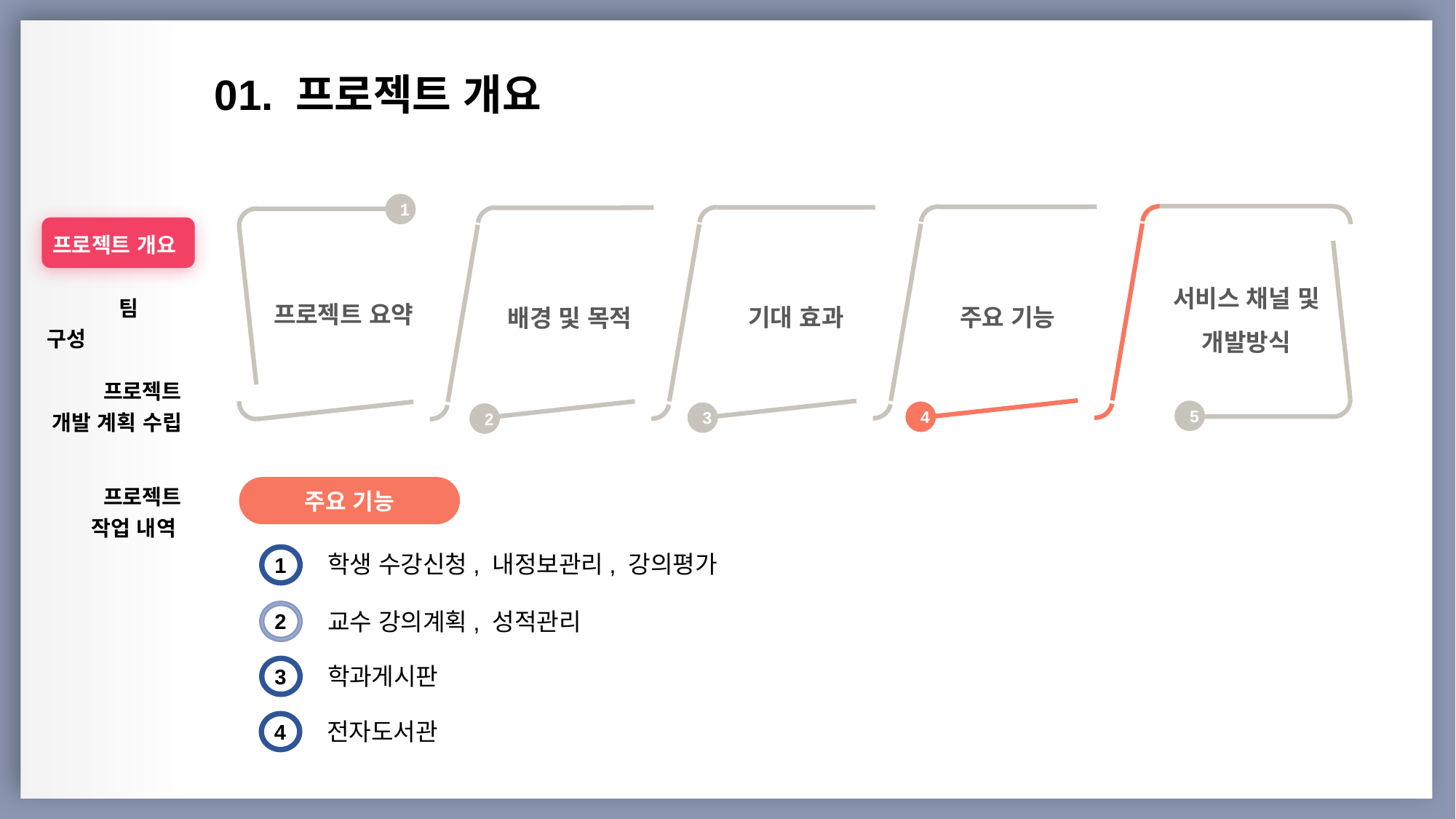

01. 프로젝트 개요
|  |
| --- |
| 프로젝트 개요 |
| 팀 구성 |
| 프로젝트 개발 계획 수립 |
| 프로젝트 작업 내역 |
|  |
|  |
|  |
|  |
1

서비스 채널 및 개발방식
프로젝트 요약
기대 효과
주요 기능
배경 및 목적
5
4
3
2
주요 기능
학생 수강신청, 내정보관리, 강의평가

1
교수 강의계획, 성적관리

2
학과게시판

3
전자도서관

4